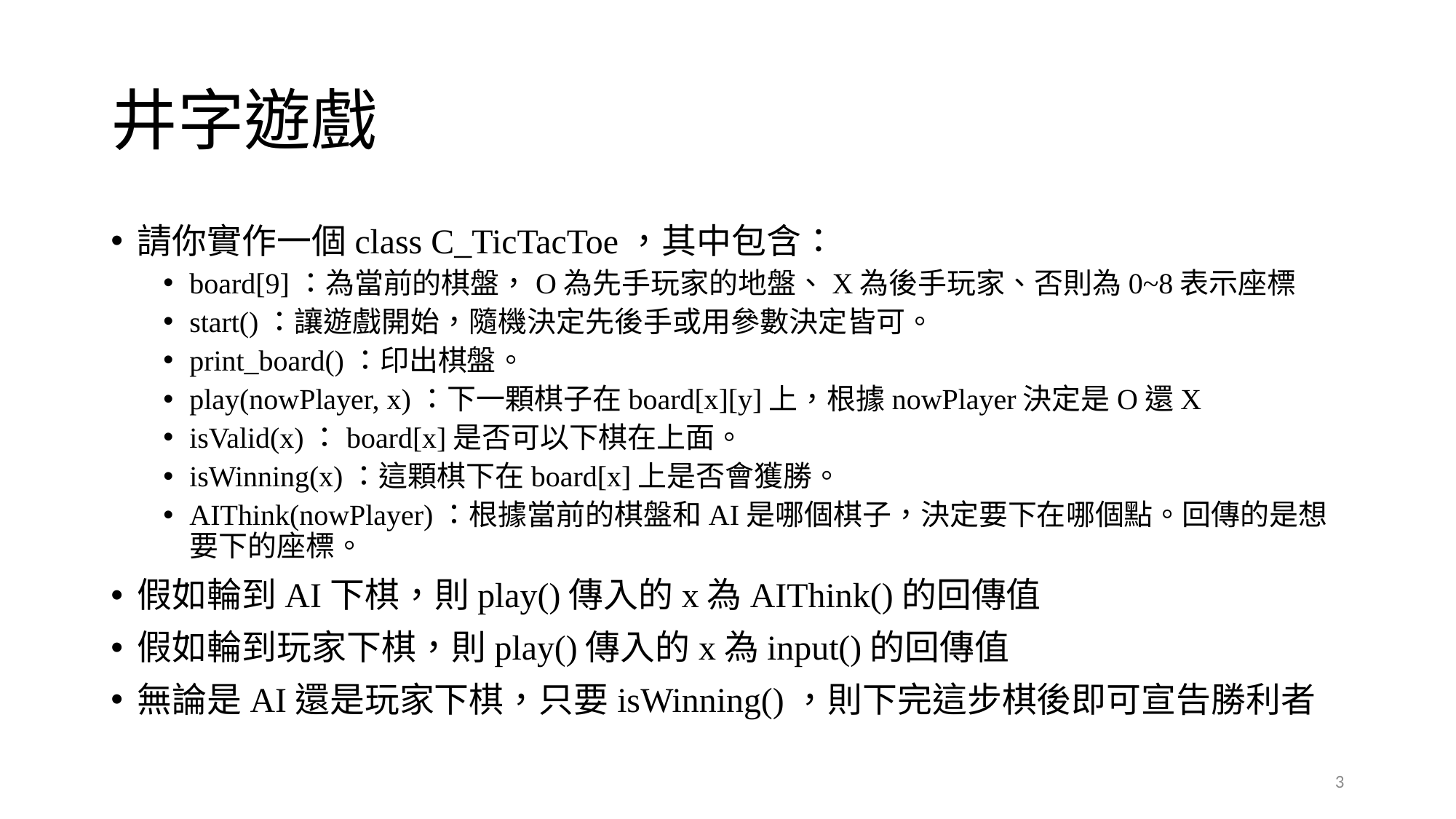

# 井字遊戲
請你實作一個class C_TicTacToe，其中包含：
board[9]：為當前的棋盤，O為先手玩家的地盤、X為後手玩家、否則為0~8表示座標
start()：讓遊戲開始，隨機決定先後手或用參數決定皆可。
print_board()：印出棋盤。
play(nowPlayer, x)：下一顆棋子在board[x][y]上，根據nowPlayer決定是O還X
isValid(x)：board[x]是否可以下棋在上面。
isWinning(x)：這顆棋下在board[x]上是否會獲勝。
AIThink(nowPlayer)：根據當前的棋盤和AI是哪個棋子，決定要下在哪個點。回傳的是想要下的座標。
假如輪到AI下棋，則play()傳入的x為AIThink()的回傳值
假如輪到玩家下棋，則play()傳入的x為input()的回傳值
無論是AI還是玩家下棋，只要isWinning()，則下完這步棋後即可宣告勝利者
3